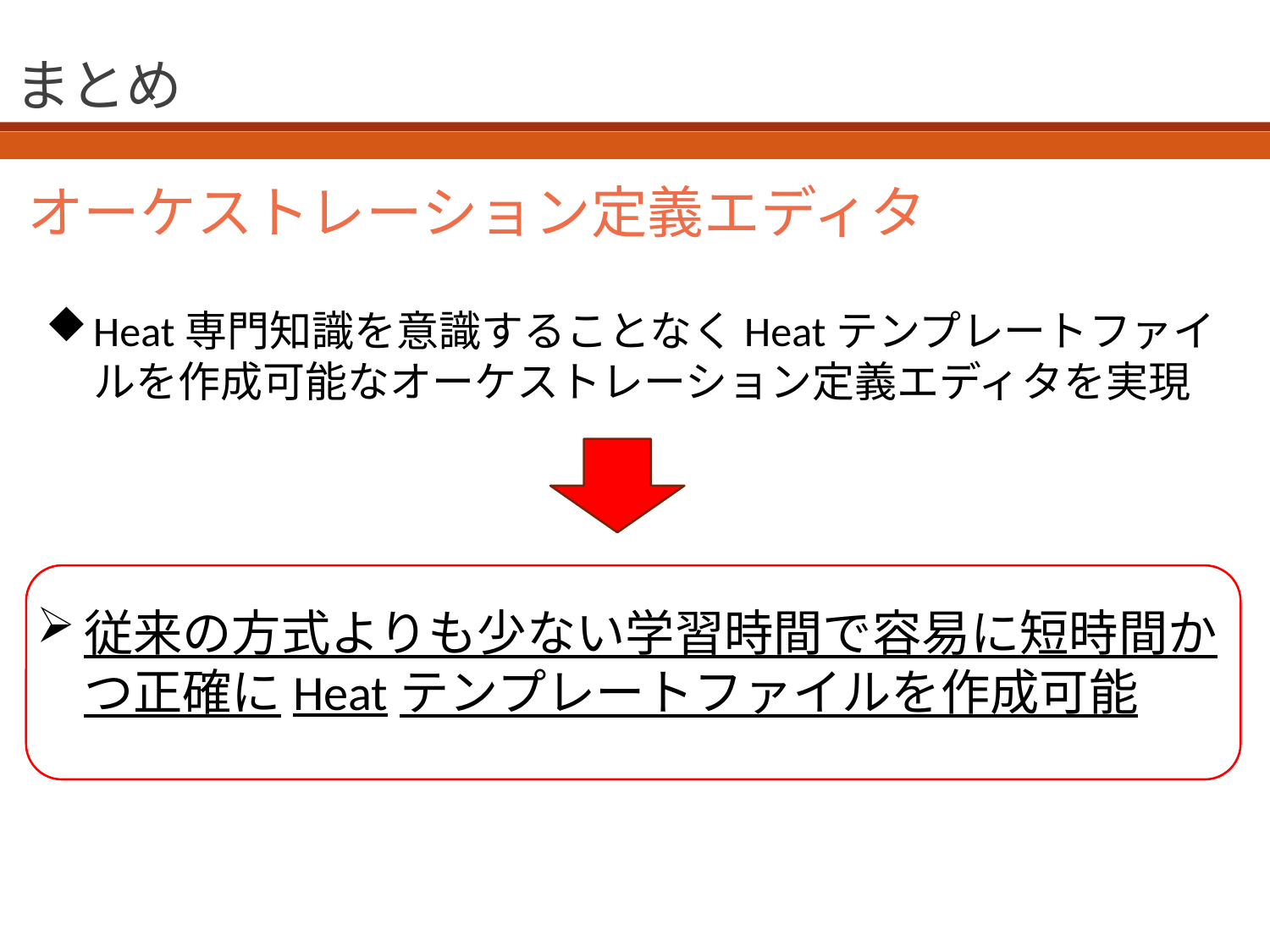

# まとめ
オーケストレーション定義エディタ
Heat専門知識を意識することなくHeatテンプレートファイルを作成可能なオーケストレーション定義エディタを実現

従来の方式よりも少ない学習時間で容易に短時間かつ正確にHeatテンプレートファイルを作成可能